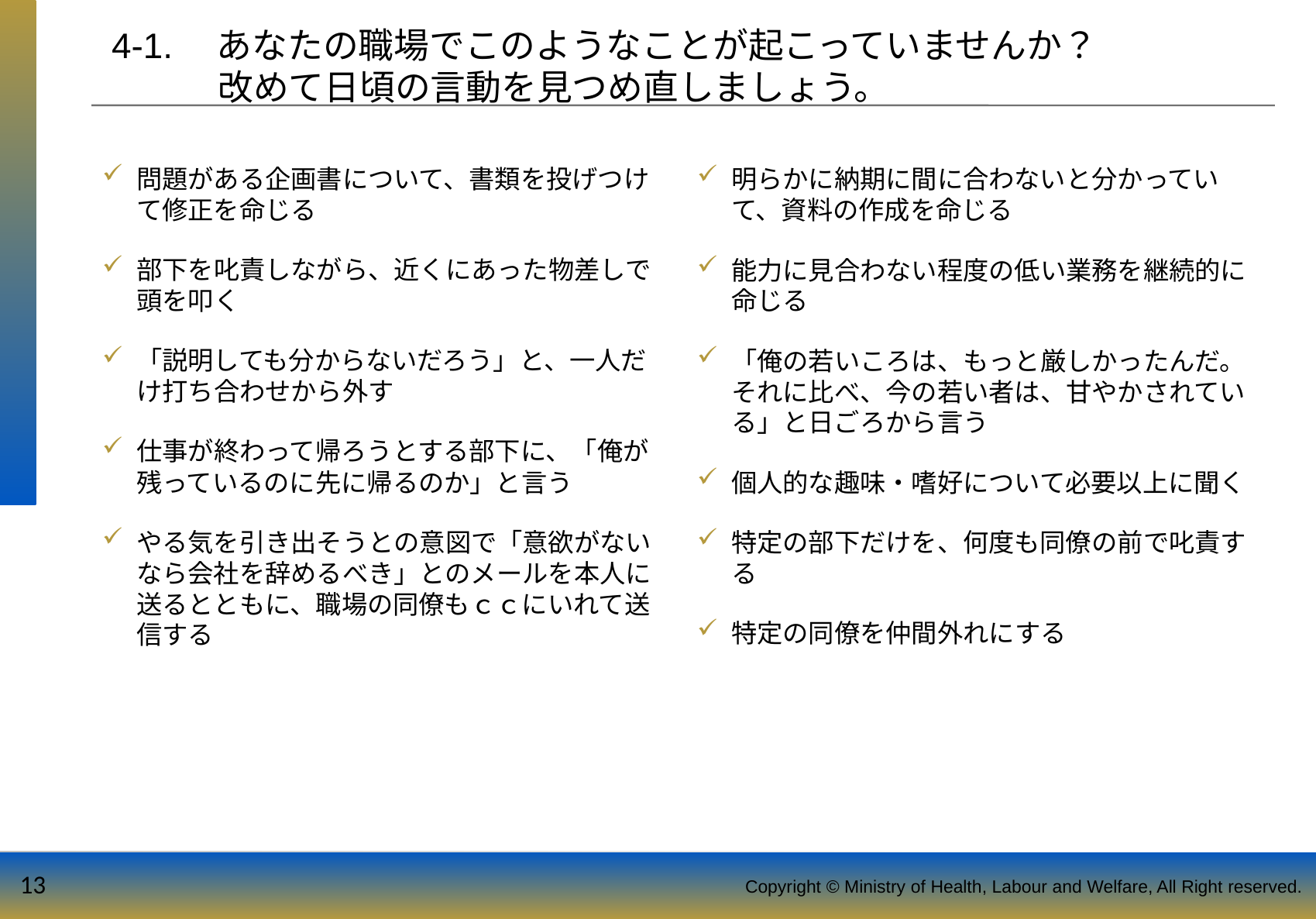

# 4-1.　あなたの職場でこのようなことが起こっていませんか？ 　　　改めて日頃の言動を見つめ直しましょう。
問題がある企画書について、書類を投げつけて修正を命じる
部下を叱責しながら、近くにあった物差しで頭を叩く
「説明しても分からないだろう」と、一人だけ打ち合わせから外す
仕事が終わって帰ろうとする部下に、「俺が残っているのに先に帰るのか」と言う
やる気を引き出そうとの意図で「意欲がないなら会社を辞めるべき」とのメールを本人に送るとともに、職場の同僚もｃｃにいれて送信する

明らかに納期に間に合わないと分かっていて、資料の作成を命じる
能力に見合わない程度の低い業務を継続的に命じる
「俺の若いころは、もっと厳しかったんだ。それに比べ、今の若い者は、甘やかされている」と日ごろから言う
個人的な趣味・嗜好について必要以上に聞く
特定の部下だけを、何度も同僚の前で叱責する
特定の同僚を仲間外れにする

13